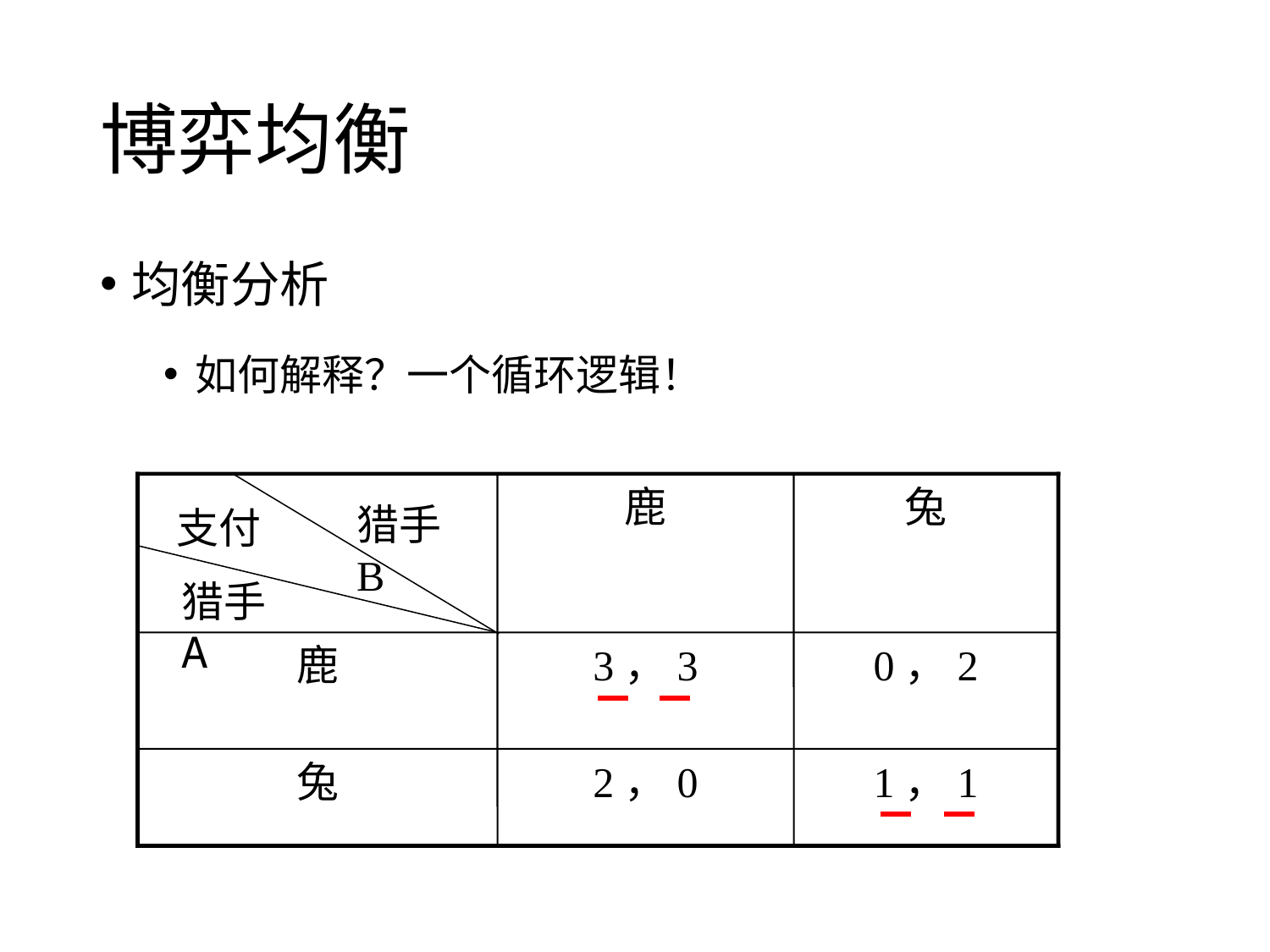

# 博弈均衡
均衡分析
如何解释？一个循环逻辑！

鹿

兔

猎手B
支付

猎手A
鹿

3，3
0，2
兔

2，0
1，1